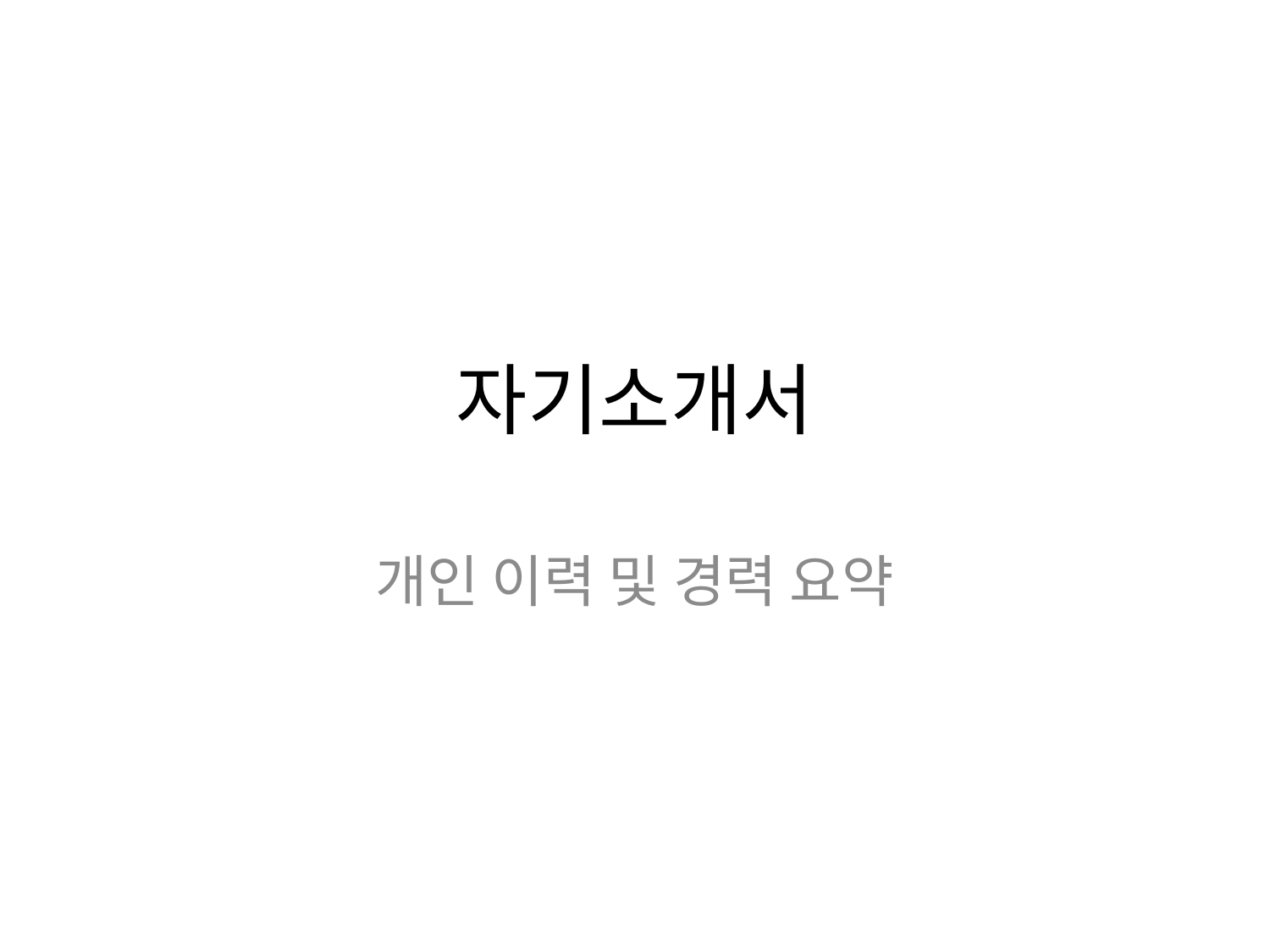

# 자기소개서
개인 이력 및 경력 요약